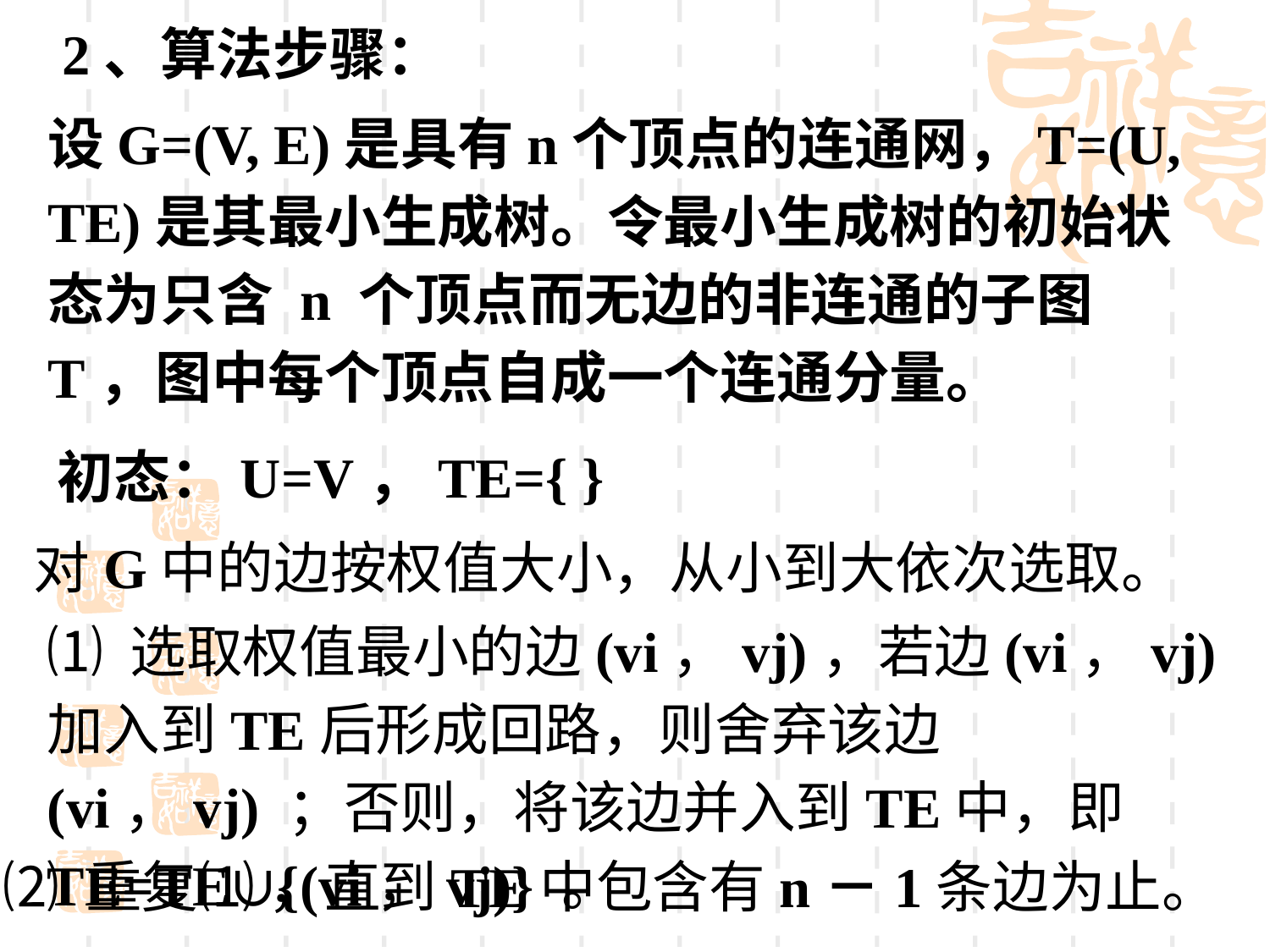

2、算法步骤：
设G=(V, E)是具有n个顶点的连通网，T=(U, TE)是其最小生成树。令最小生成树的初始状态为只含 n 个顶点而无边的非连通的子图 T，图中每个顶点自成一个连通分量。
初态：U=V，TE={ }
对G中的边按权值大小，从小到大依次选取。
⑴ 选取权值最小的边(vi，vj)，若边(vi，vj)加入到TE后形成回路，则舍弃该边(vi，vj) ；否则，将该边并入到TE中，即TE=TE∪{(vi，vj)} 。
⑵ 重复⑴ ，直到TE中包含有n－1条边为止。